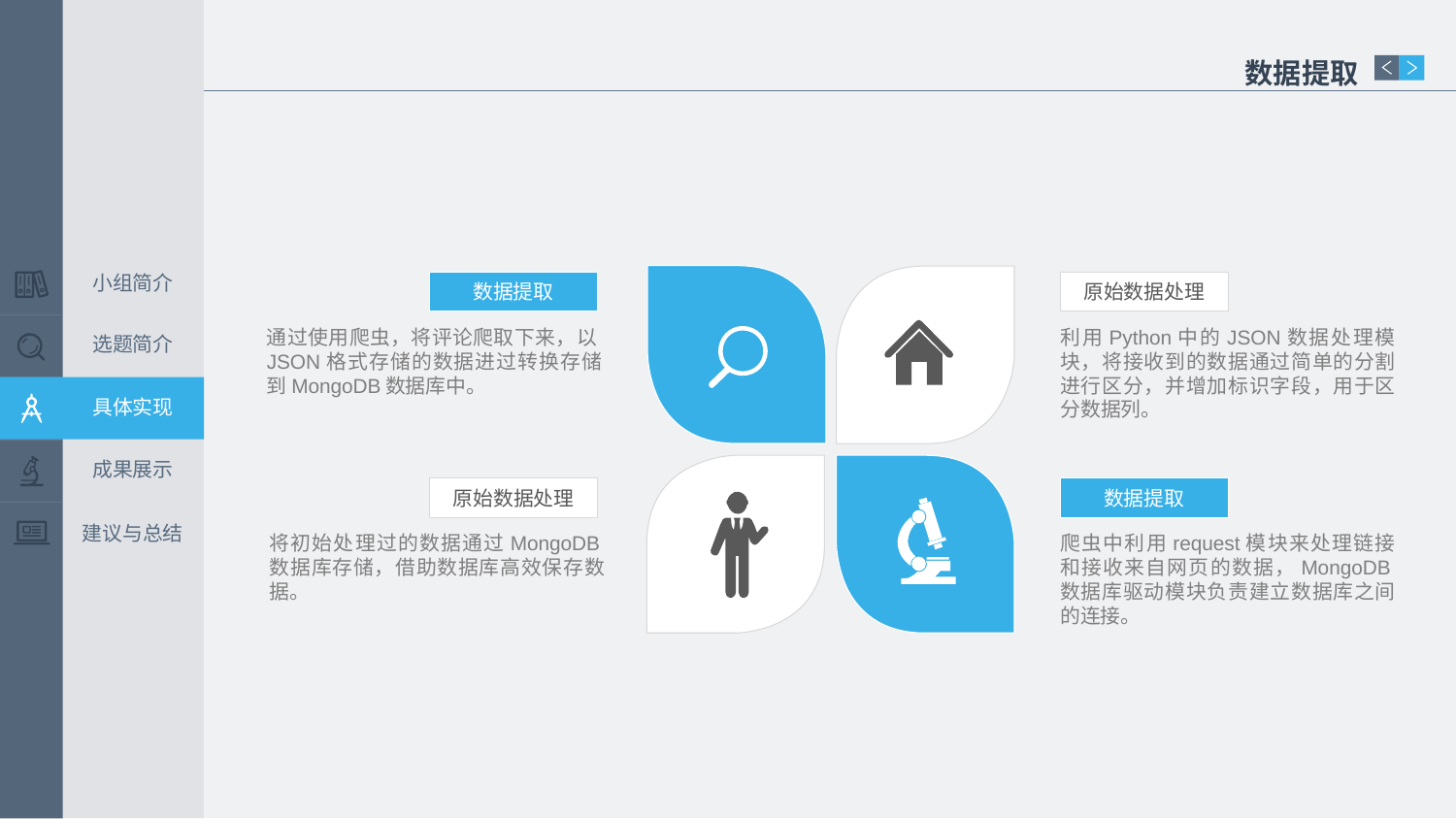

数据提取

小组简介

数据提取
原始数据处理

选题简介
通过使用爬虫，将评论爬取下来，以JSON格式存储的数据进过转换存储到MongoDB数据库中。
利用Python中的JSON数据处理模块，将接收到的数据通过简单的分割进行区分，并增加标识字段，用于区分数据列。

具体实现

成果展示

原始数据处理
数据提取

建议与总结

将初始处理过的数据通过MongoDB数据库存储，借助数据库高效保存数据。
爬虫中利用request模块来处理链接和接收来自网页的数据，MongoDB数据库驱动模块负责建立数据库之间的连接。